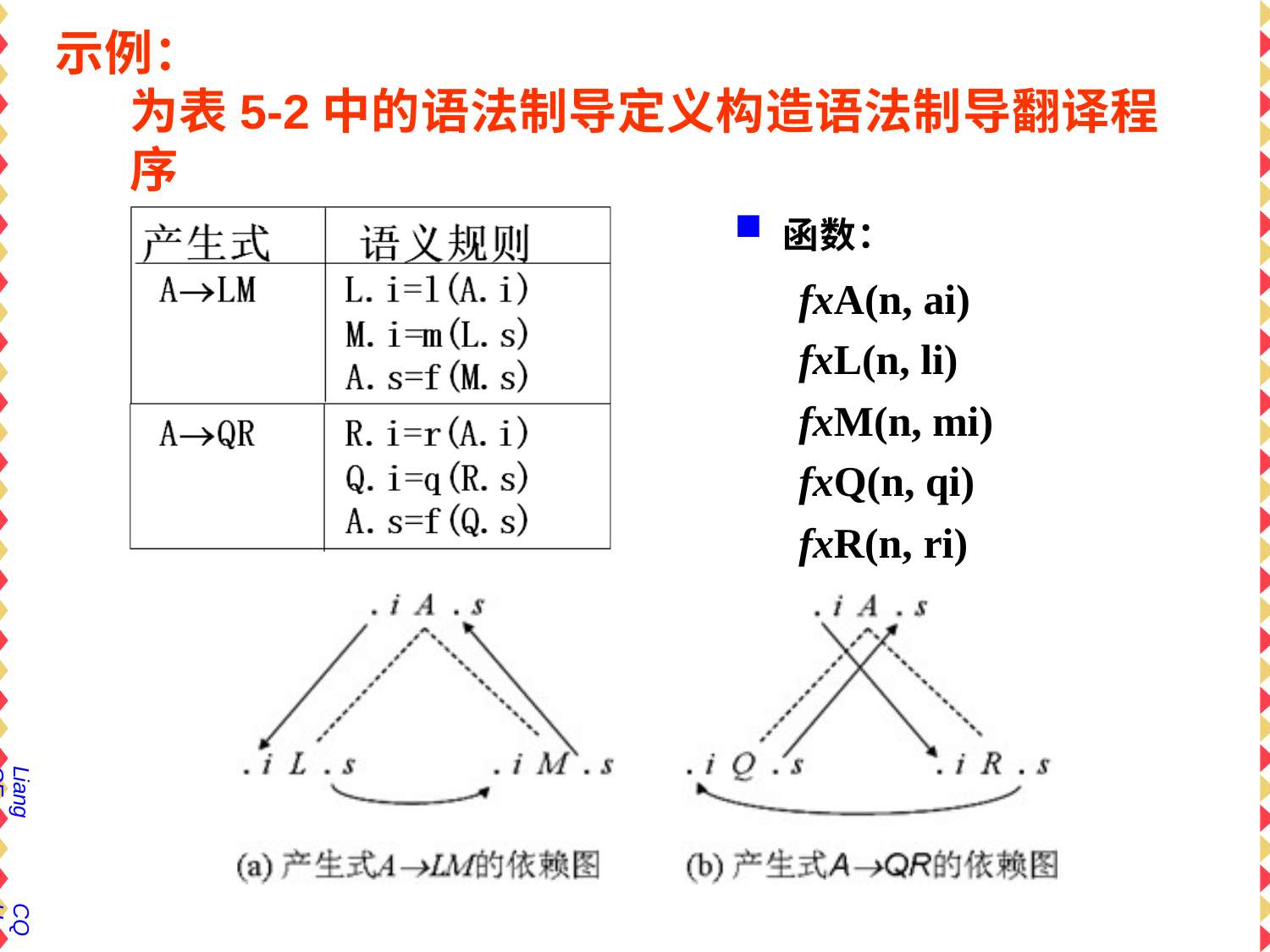

示例：
# 为表5-2中的语法制导定义构造语法制导翻译程序
函数：
fxA(n, ai)
fxL(n, li)
fxM(n, mi)
fxQ(n, qi)
fxR(n, ri)

Liang GE
CQU
89